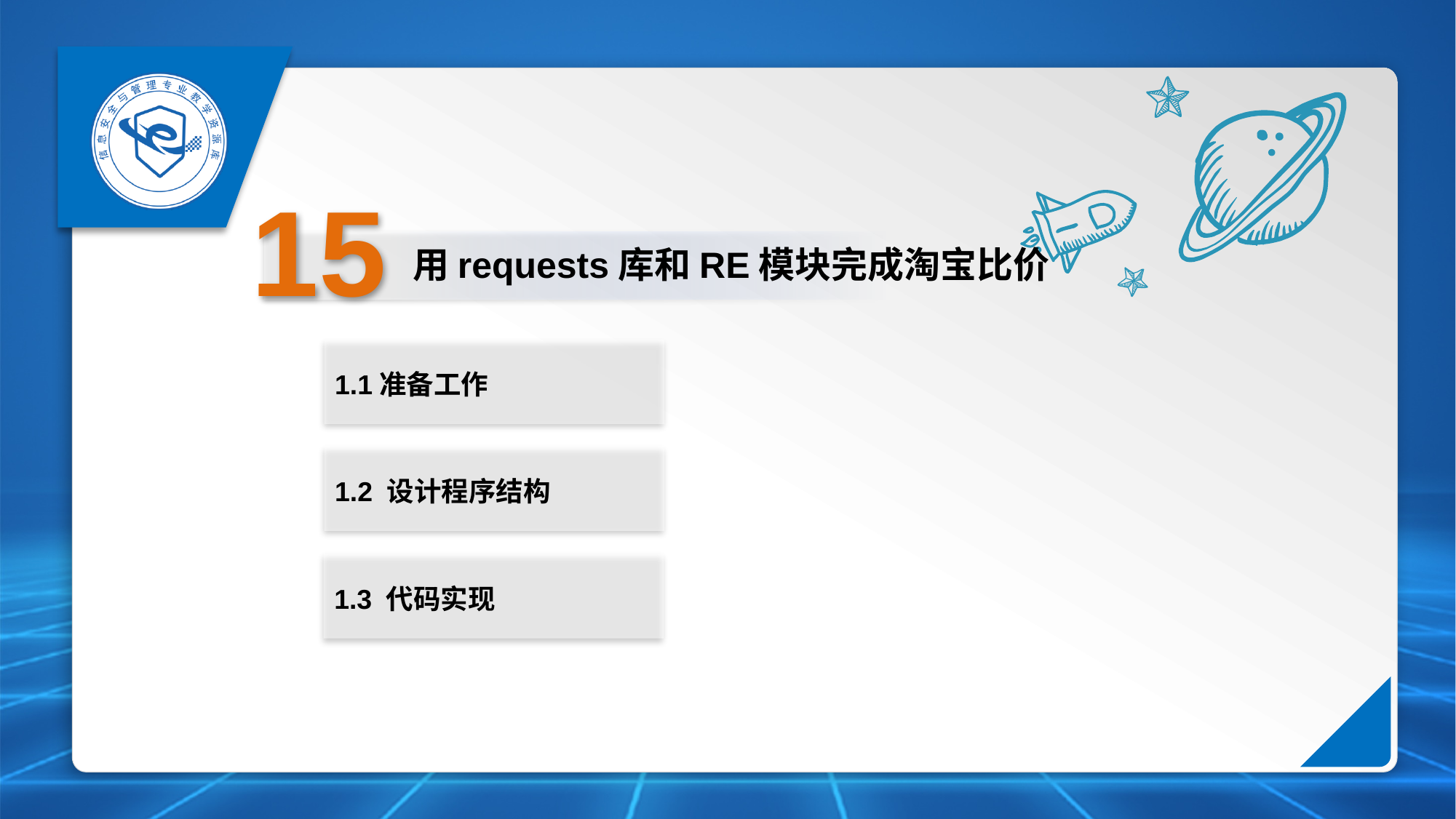

15

用requests库和RE模块完成淘宝比价

1.1准备工作

1.2 设计程序结构

1.3 代码实现